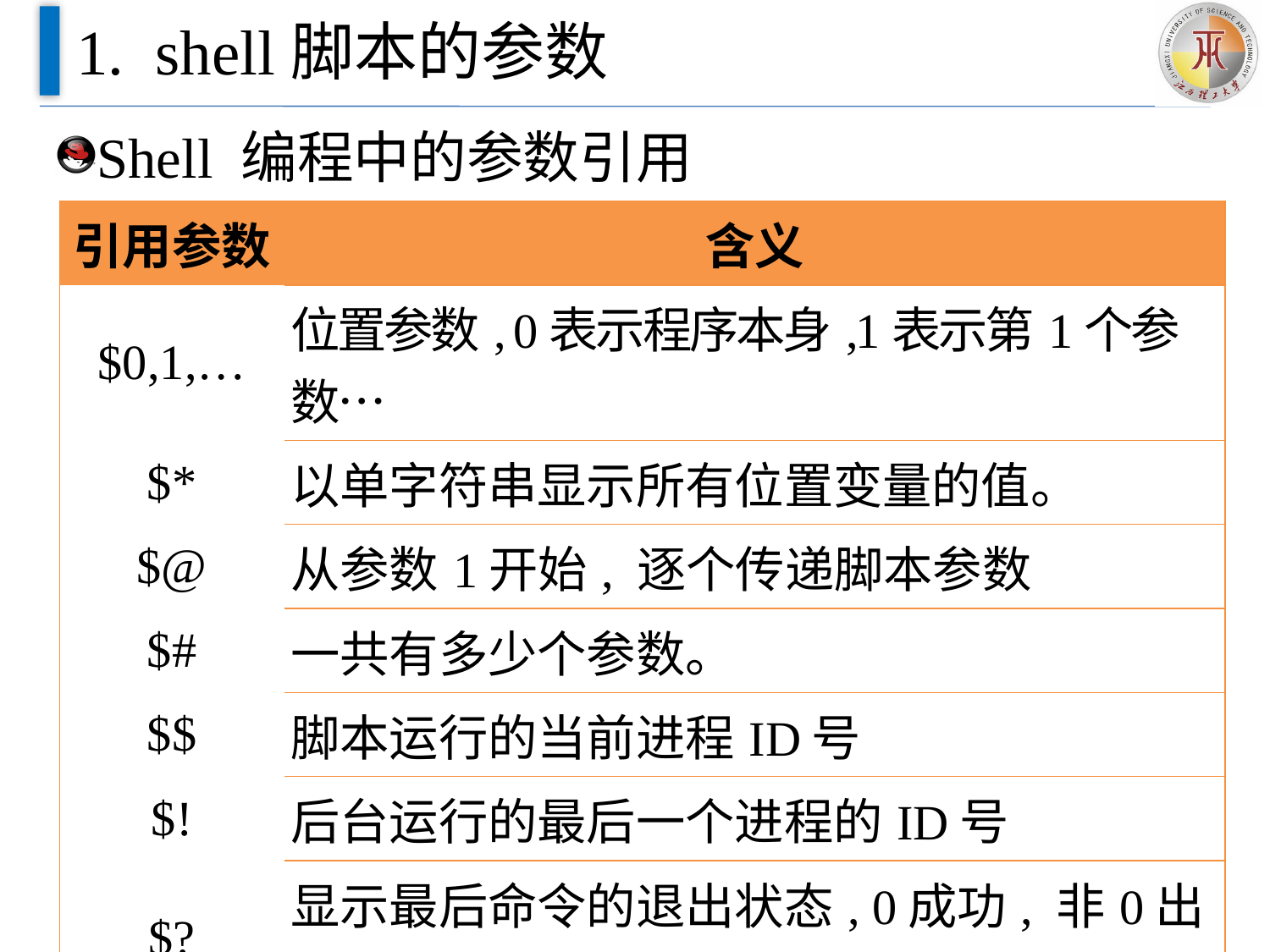

# 1.  shell脚本的参数
Shell 编程中的参数引用
| 引用参数 | 含义 |
| --- | --- |
| $0,1,… | 位置参数, 0表示程序本身,1表示第1个参数… |
| $\* | 以单字符串显示所有位置变量的值。 |
| $@ | 从参数1开始, 逐个传递脚本参数 |
| $# | 一共有多少个参数。 |
| $$ | 脚本运行的当前进程ID号 |
| $! | 后台运行的最后一个进程的ID号 |
| $? | 显示最后命令的退出状态, 0成功, 非0出错 |
| $- | 显示shell使用的当前选项, 与set命令功能相同 |